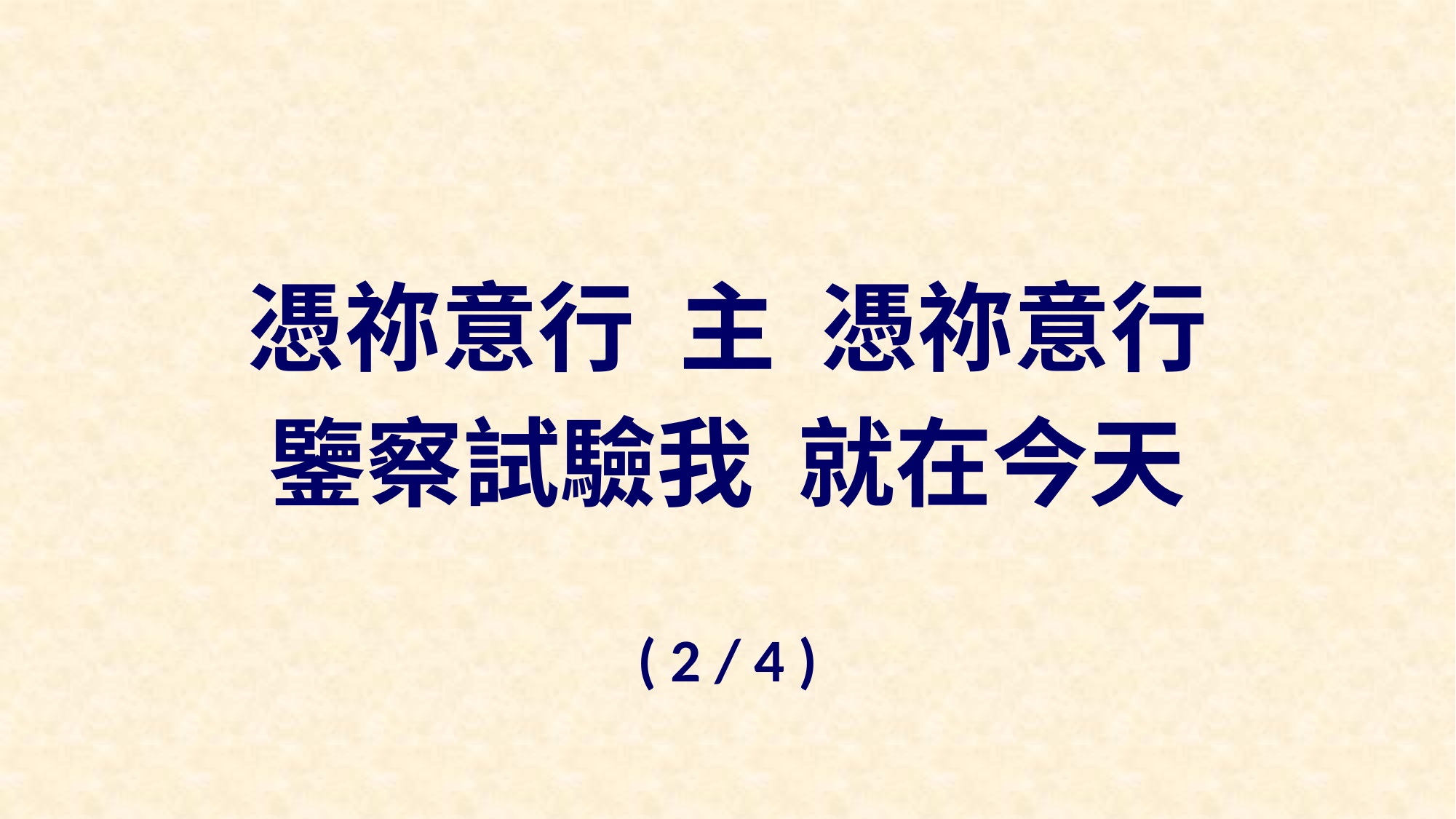

憑祢意行  主  憑祢意行
鑒察試驗我  就在今天
( 2 / 4 )